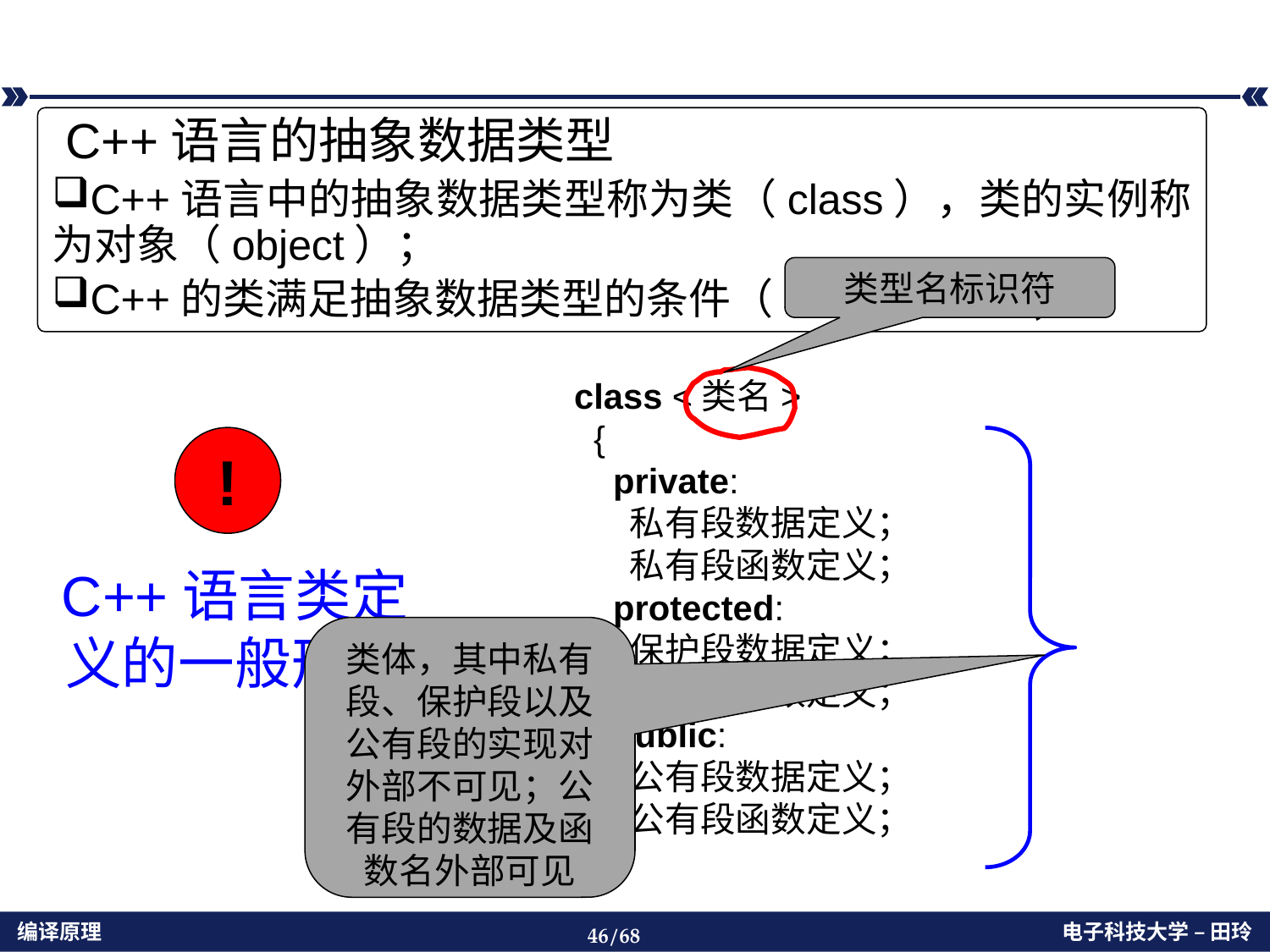

#
 C++语言的抽象数据类型
C++语言中的抽象数据类型称为类（class），类的实例称为对象（object）；
C++的类满足抽象数据类型的条件（1）和（2）；
类型名标识符
class <类名>
  {
    private:
      私有段数据定义；
      私有段函数定义；
    protected:
      保护段数据定义；
      保护段函数定义；
    public:
      公有段数据定义；
      公有段函数定义；
  }

!
C++语言类定义的一般形式

类体，其中私有段、保护段以及公有段的实现对外部不可见；公有段的数据及函数名外部可见